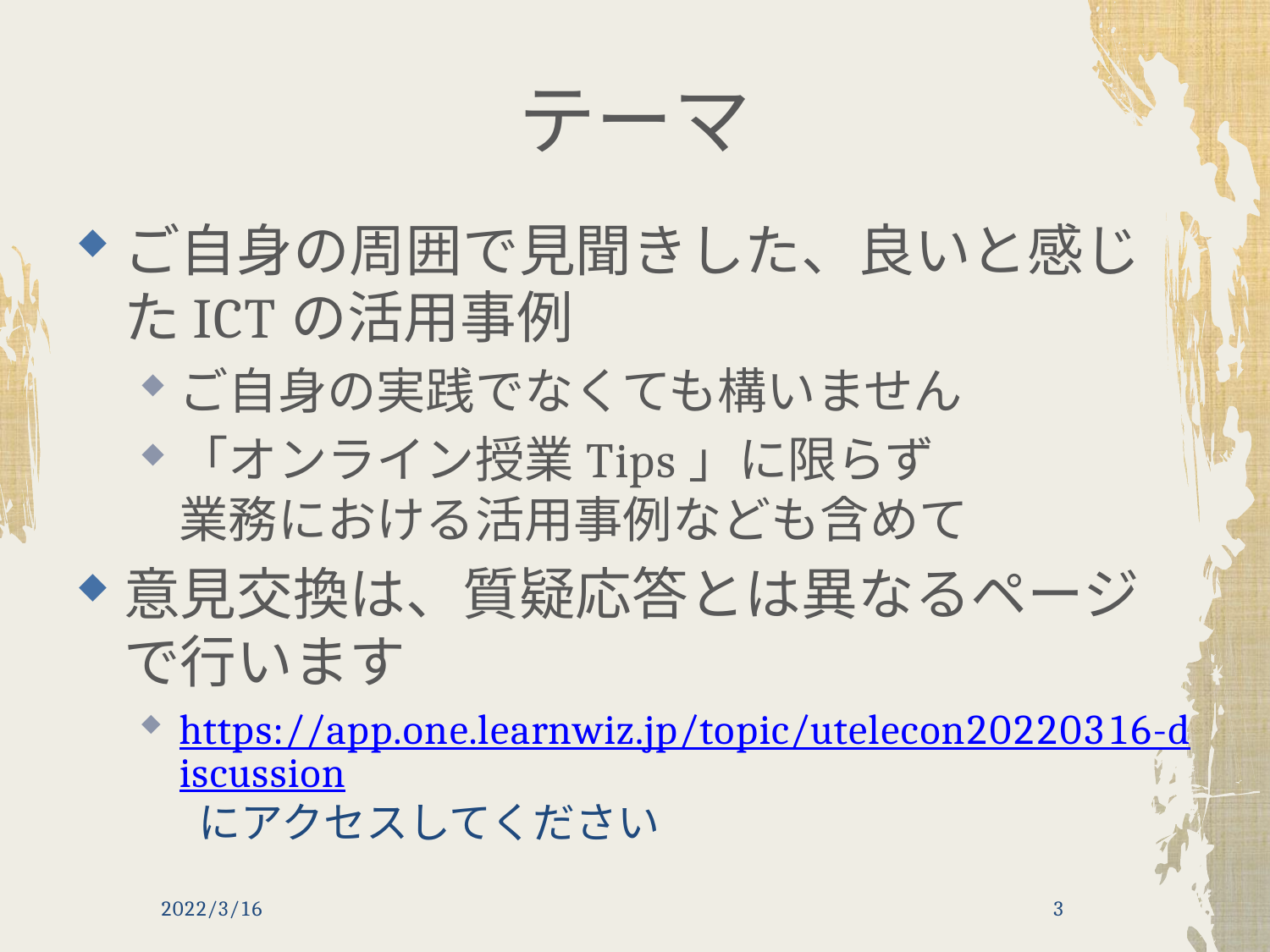

# テーマ
ご自身の周囲で見聞きした、良いと感じたICTの活用事例
ご自身の実践でなくても構いません
「オンライン授業Tips」に限らず
業務における活用事例なども含めて
意見交換は、質疑応答とは異なるページで行います
https://app.one.learnwiz.jp/topic/utelecon20220316-discussion にアクセスしてください

2022/3/16
3